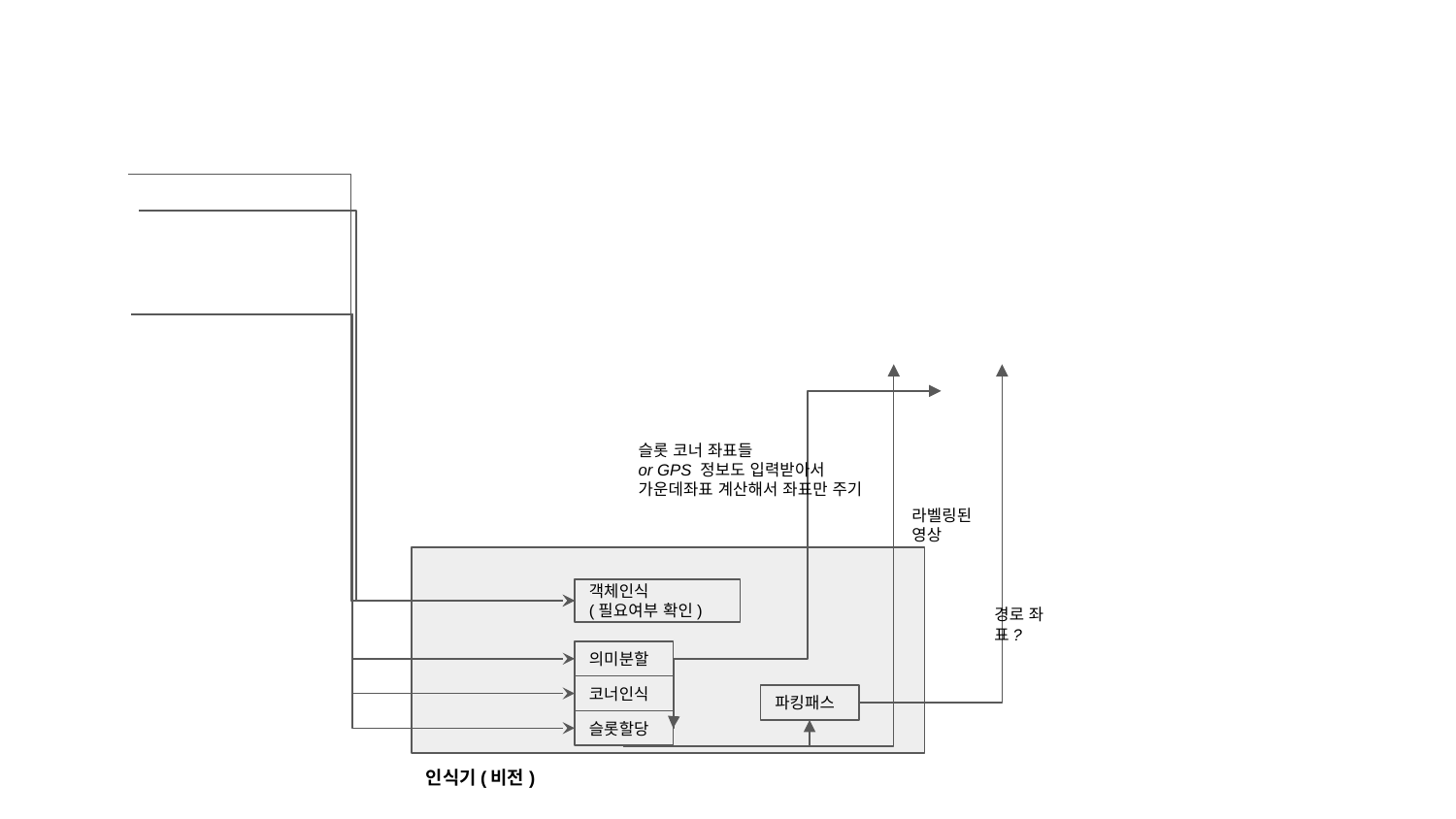

슬롯 코너 좌표들
or GPS 정보도 입력받아서
가운데좌표 계산해서 좌표만 주기
라벨링된
영상

객체인식
(필요여부 확인)
경로 좌표?
의미분할
코너인식
파킹패스
슬롯할당
인식기(비전)